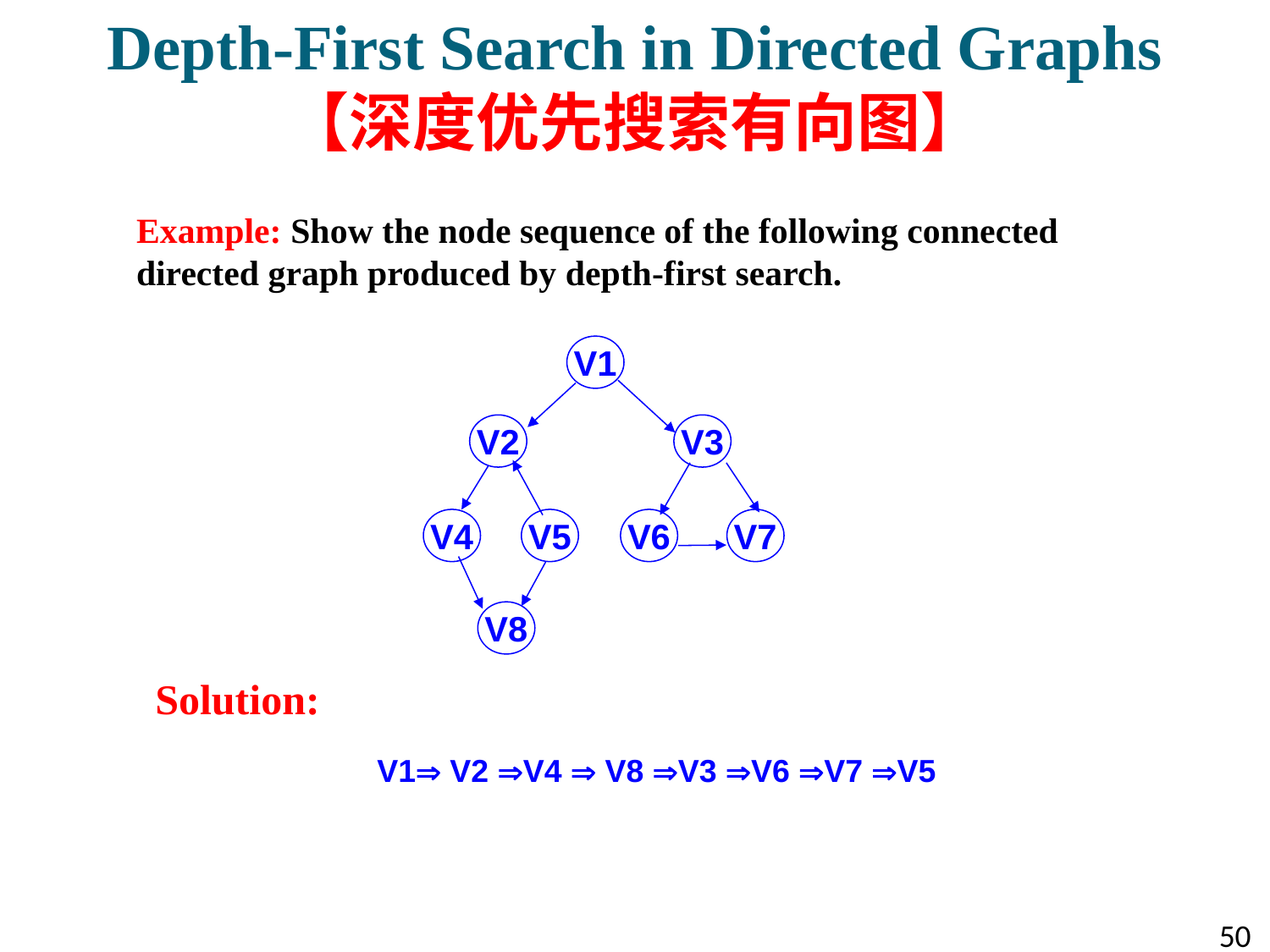

# Depth-First Search in Directed Graphs 【深度优先搜索有向图】
Example: Show the node sequence of the following connected directed graph produced by depth-first search.
V1

V2
V3

V4
V5
V6
V7

V8
Solution:
V1⇒ V2 ⇒V4 ⇒ V8 ⇒V3 ⇒V6 ⇒V7 ⇒V5